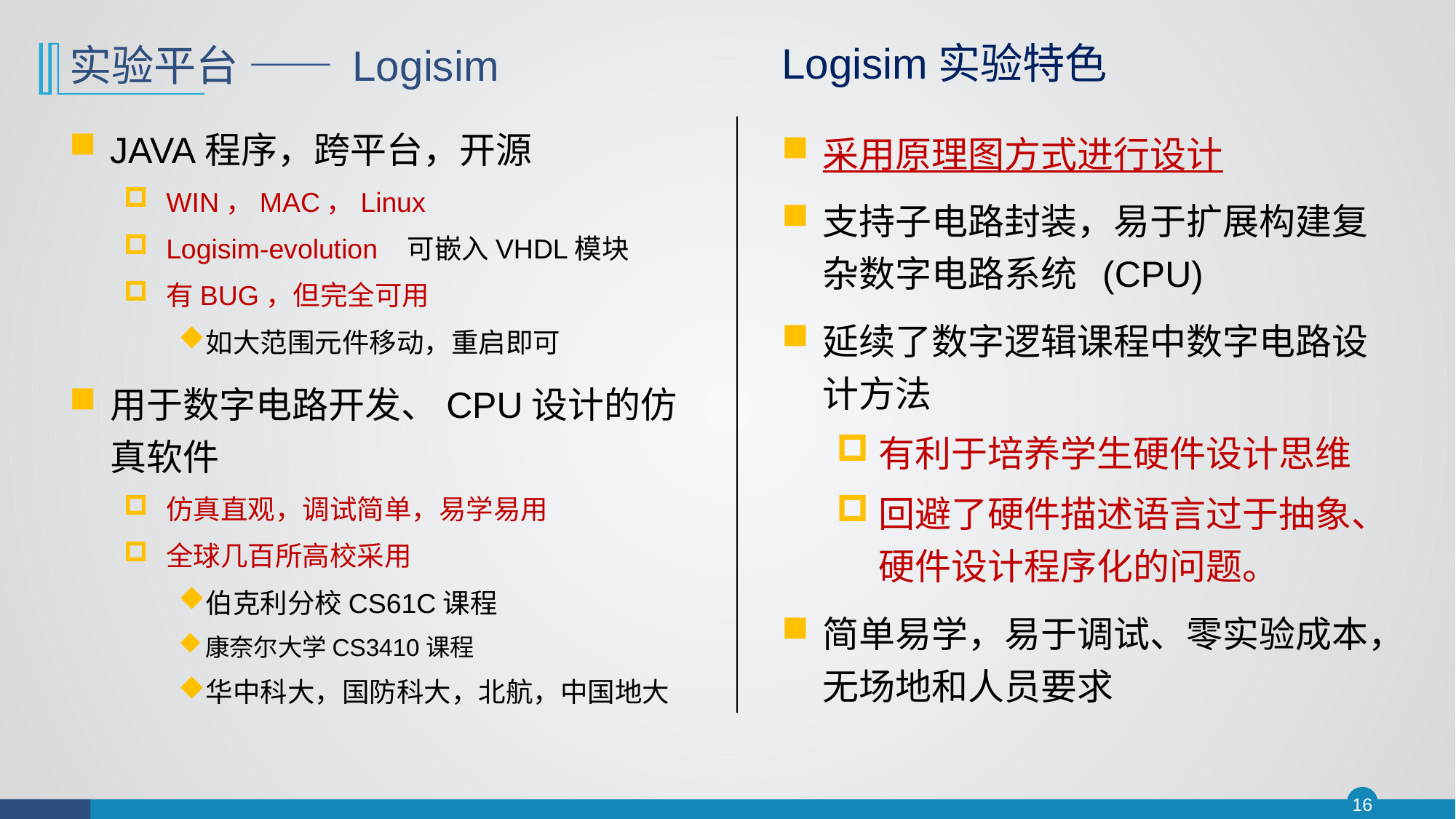

# 实验平台 —— Logisim
Logisim实验特色
JAVA程序，跨平台，开源
WIN，MAC，Linux
Logisim-evolution   可嵌入VHDL模块
有BUG，但完全可用
如大范围元件移动，重启即可
用于数字电路开发、CPU设计的仿真软件
仿真直观，调试简单，易学易用
全球几百所高校采用
伯克利分校CS61C课程
康奈尔大学CS3410课程
华中科大，国防科大，北航，中国地大

采用原理图方式进行设计
支持子电路封装，易于扩展构建复杂数字电路系统  (CPU)
延续了数字逻辑课程中数字电路设计方法
有利于培养学生硬件设计思维
回避了硬件描述语言过于抽象、硬件设计程序化的问题。
简单易学，易于调试、零实验成本，无场地和人员要求